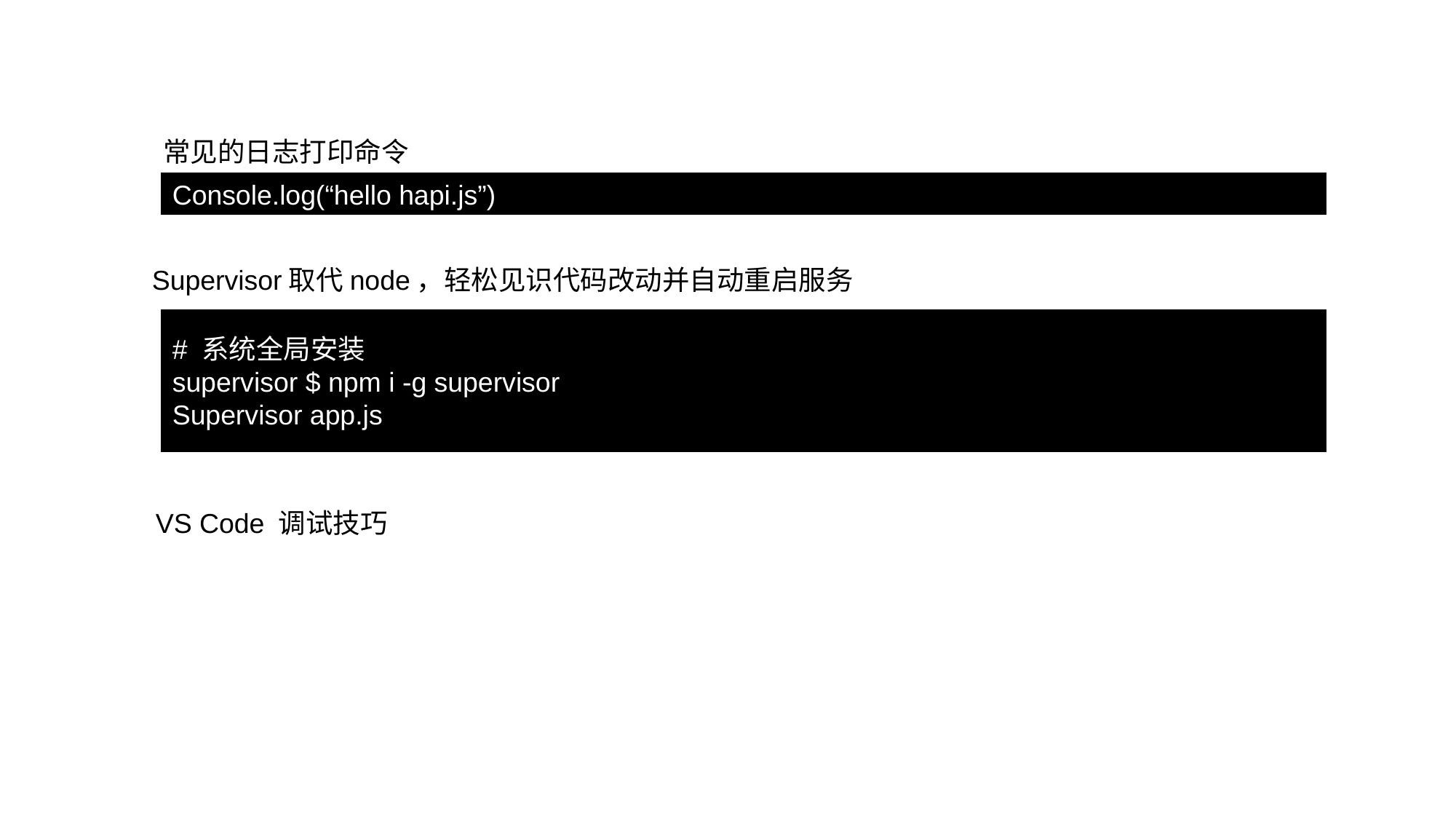

常见的日志打印命令
Console.log(“hello hapi.js”)
Supervisor取代node，轻松见识代码改动并自动重启服务
# 系统全局安装
supervisor $ npm i -g supervisor
Supervisor app.js
VS Code 调试技巧